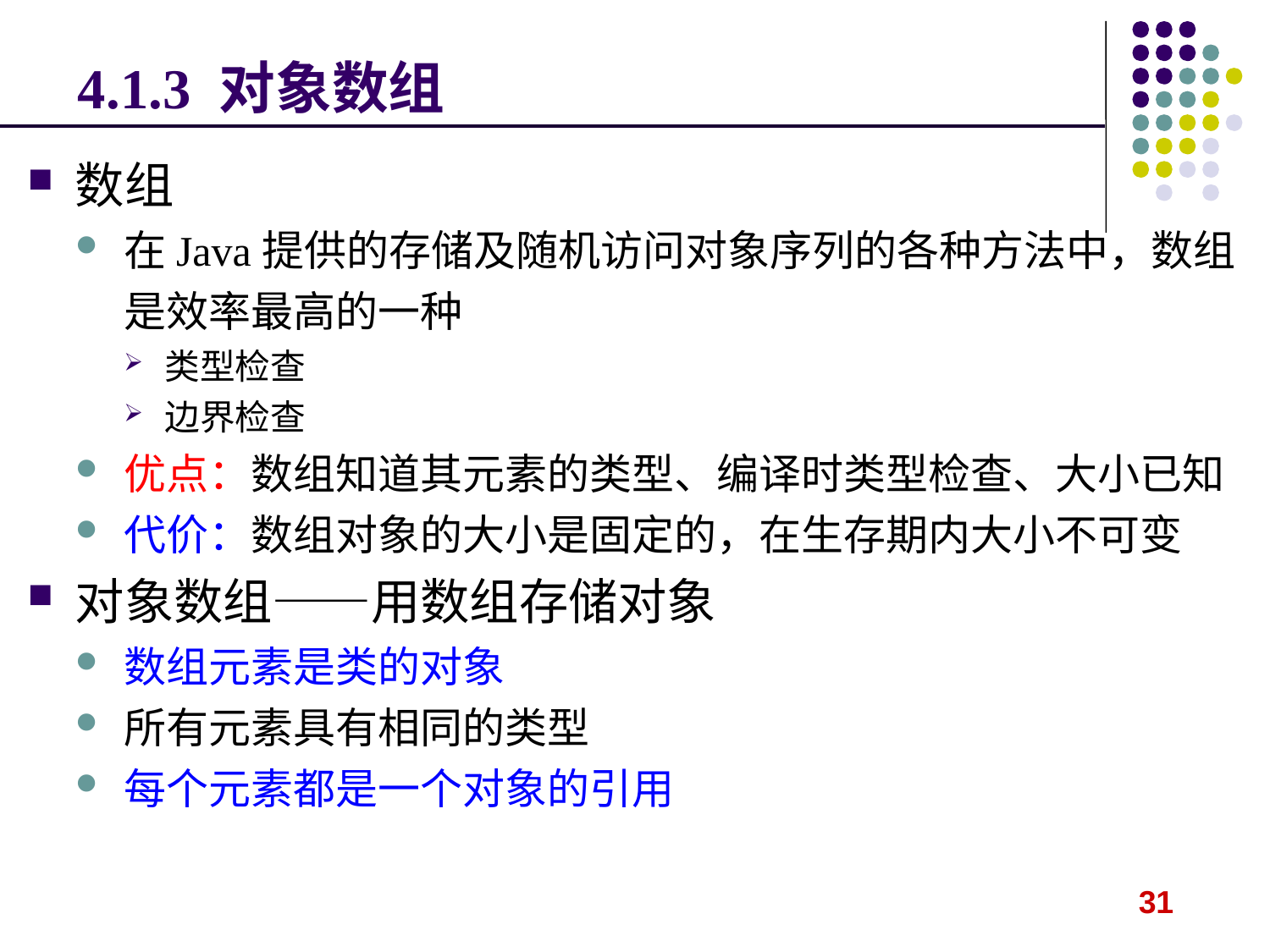

# 4.1.3 对象数组
数组
在Java提供的存储及随机访问对象序列的各种方法中，数组是效率最高的一种
类型检查
边界检查
优点：数组知道其元素的类型、编译时类型检查、大小已知
代价：数组对象的大小是固定的，在生存期内大小不可变
对象数组——用数组存储对象
数组元素是类的对象
所有元素具有相同的类型
每个元素都是一个对象的引用